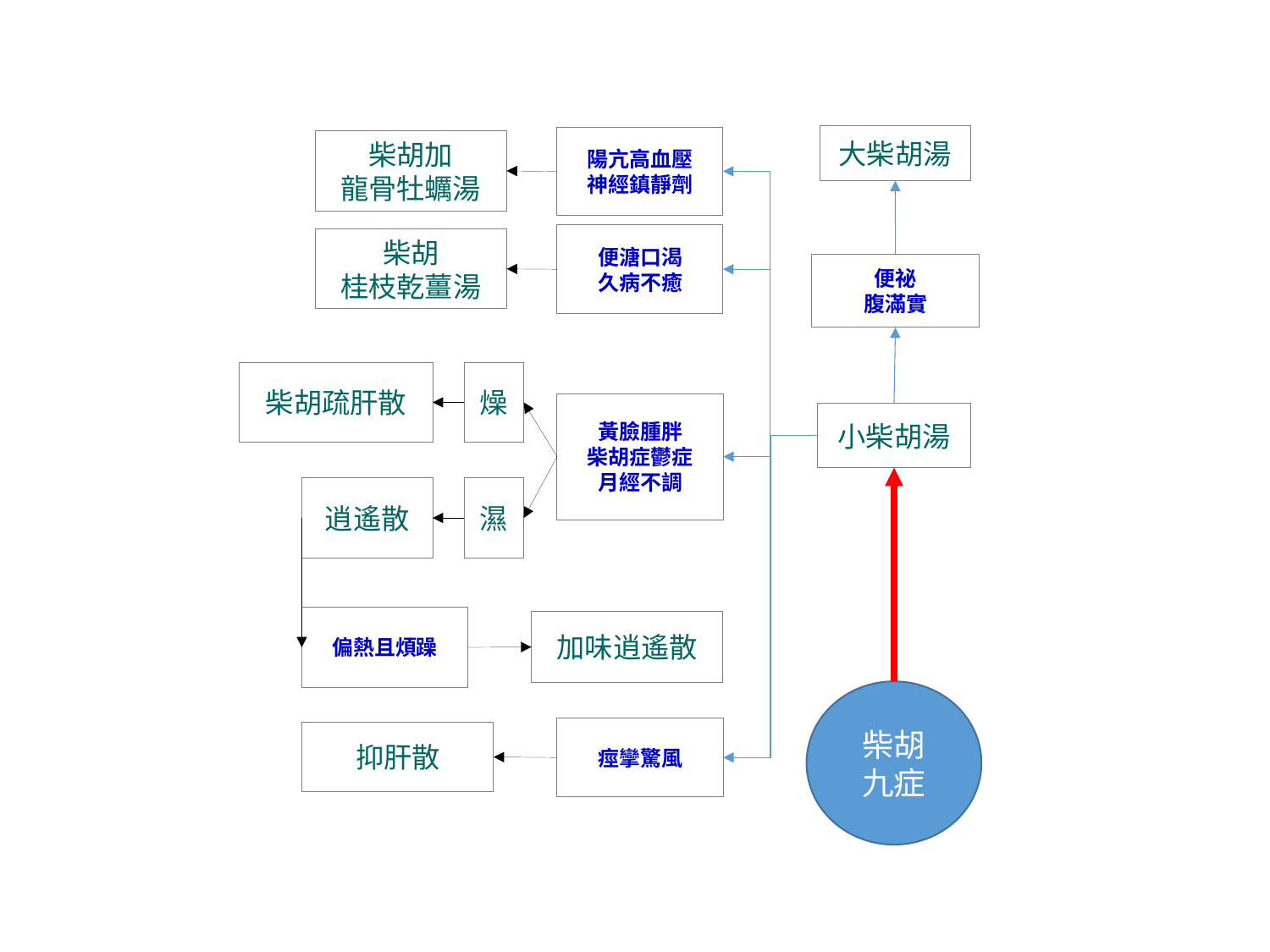

大柴胡湯
陽亢高血壓
神經鎮靜劑
柴胡加
龍骨牡蠣湯
便溏口渴
久病不癒
柴胡
桂枝乾薑湯
便祕
腹滿實
柴胡疏肝散
燥
黃臉腫胖
柴胡症鬱症
月經不調
小柴胡湯
逍遙散
濕
偏熱且煩躁
加味逍遙散
柴胡
九症
痙攣驚風
抑肝散